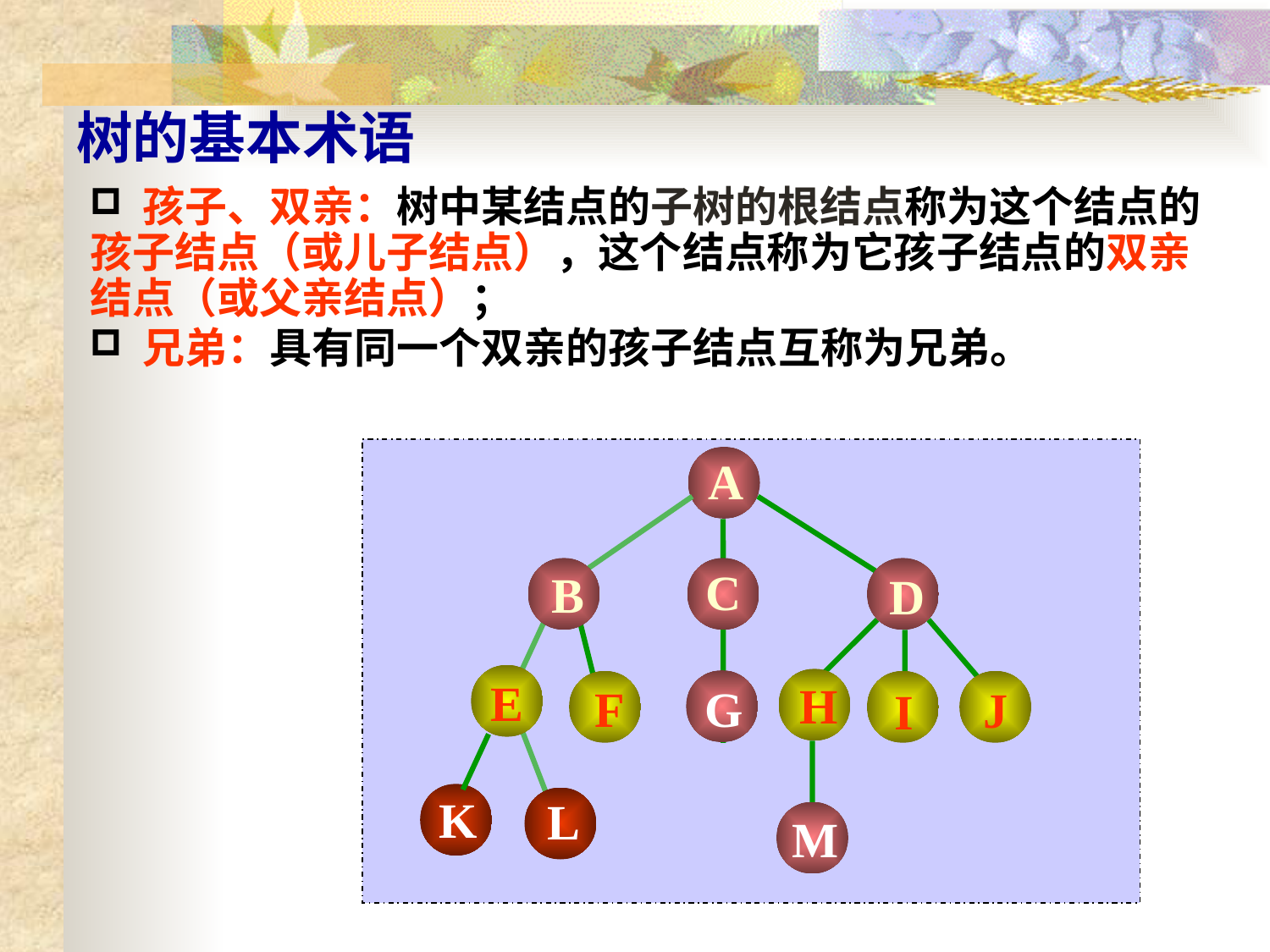

树的基本术语
 孩子、双亲：树中某结点的子树的根结点称为这个结点的孩子结点（或儿子结点），这个结点称为它孩子结点的双亲结点（或父亲结点）；
 兄弟：具有同一个双亲的孩子结点互称为兄弟。

A

C

B

D

E

H

F
G
J
I

K

L

M